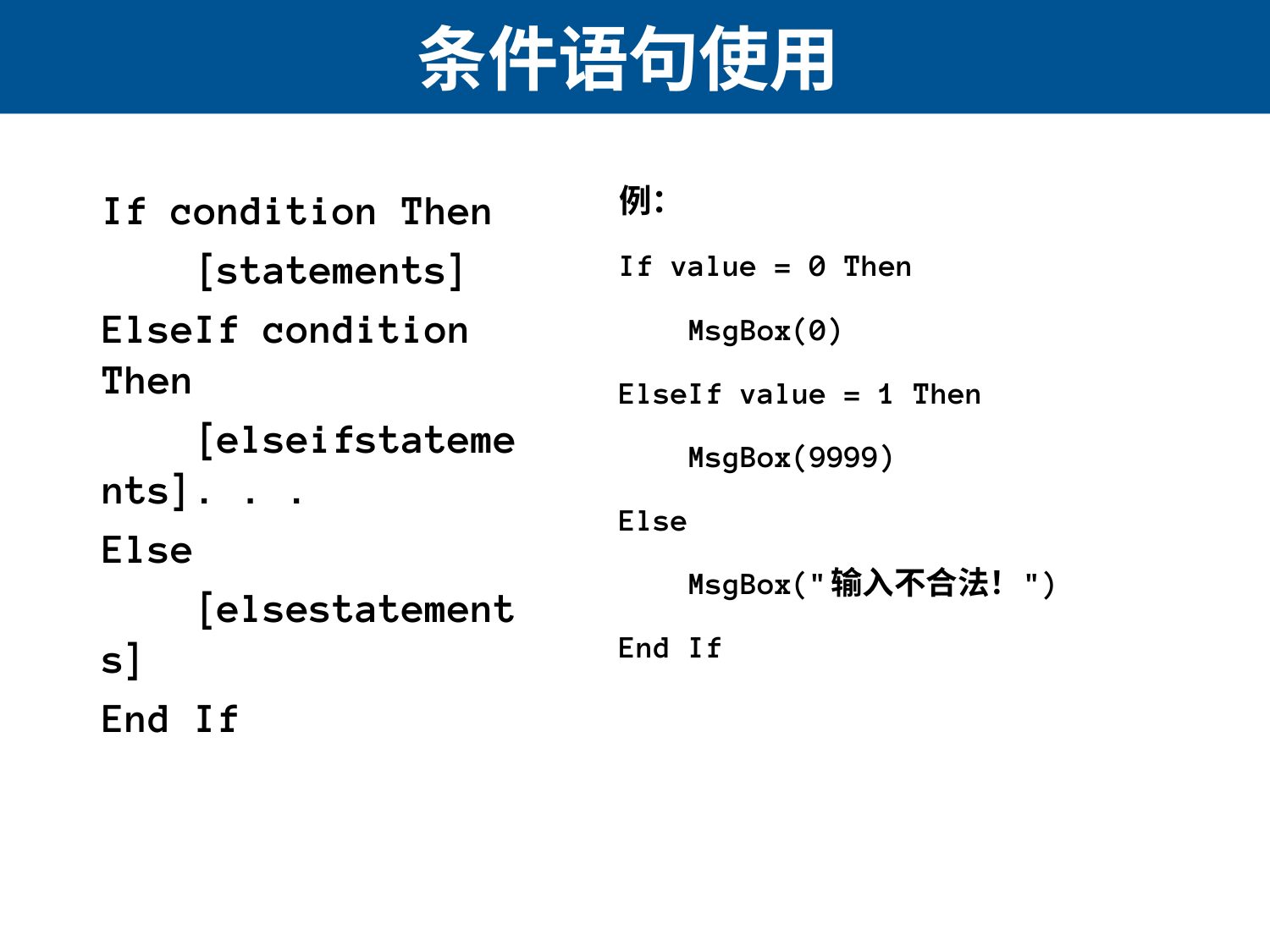

# 条件语句使用
例：
If value = 0 Then
    MsgBox(0)
ElseIf value = 1 Then
    MsgBox(9999)
Else
    MsgBox("输入不合法！")
End If

If condition Then
    [statements]
ElseIf condition Then
    [elseifstatements]. . .
Else
    [elsestatements]
End If